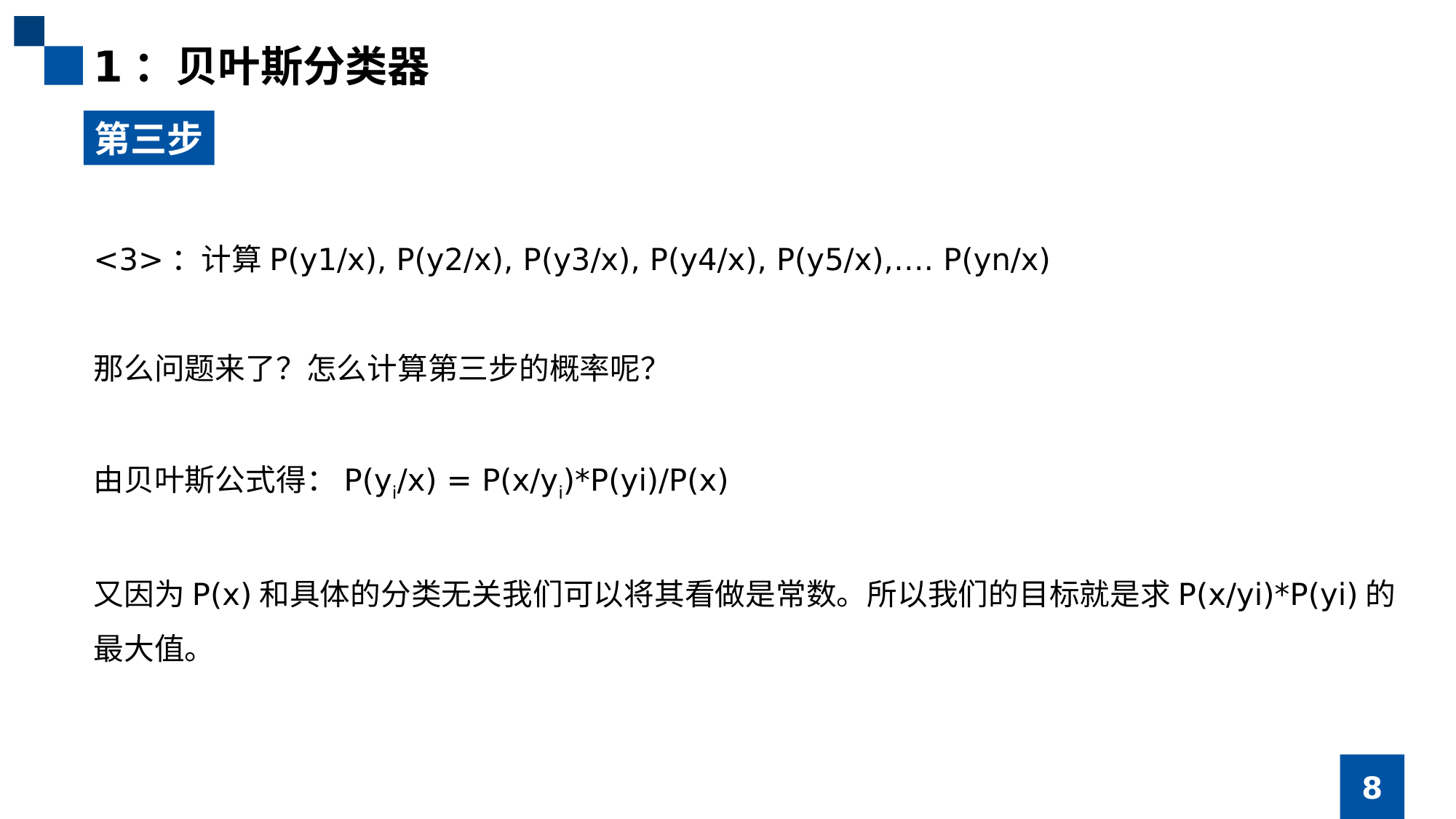

1：贝叶斯分类器
第三步
<3>：计算P(y1/x), P(y2/x), P(y3/x), P(y4/x), P(y5/x),…. P(yn/x)

那么问题来了？怎么计算第三步的概率呢？

由贝叶斯公式得：P(yi/x) = P(x/yi)*P(yi)/P(x)

又因为P(x)和具体的分类无关我们可以将其看做是常数。所以我们的目标就是求P(x/yi)*P(yi)的最大值。

8